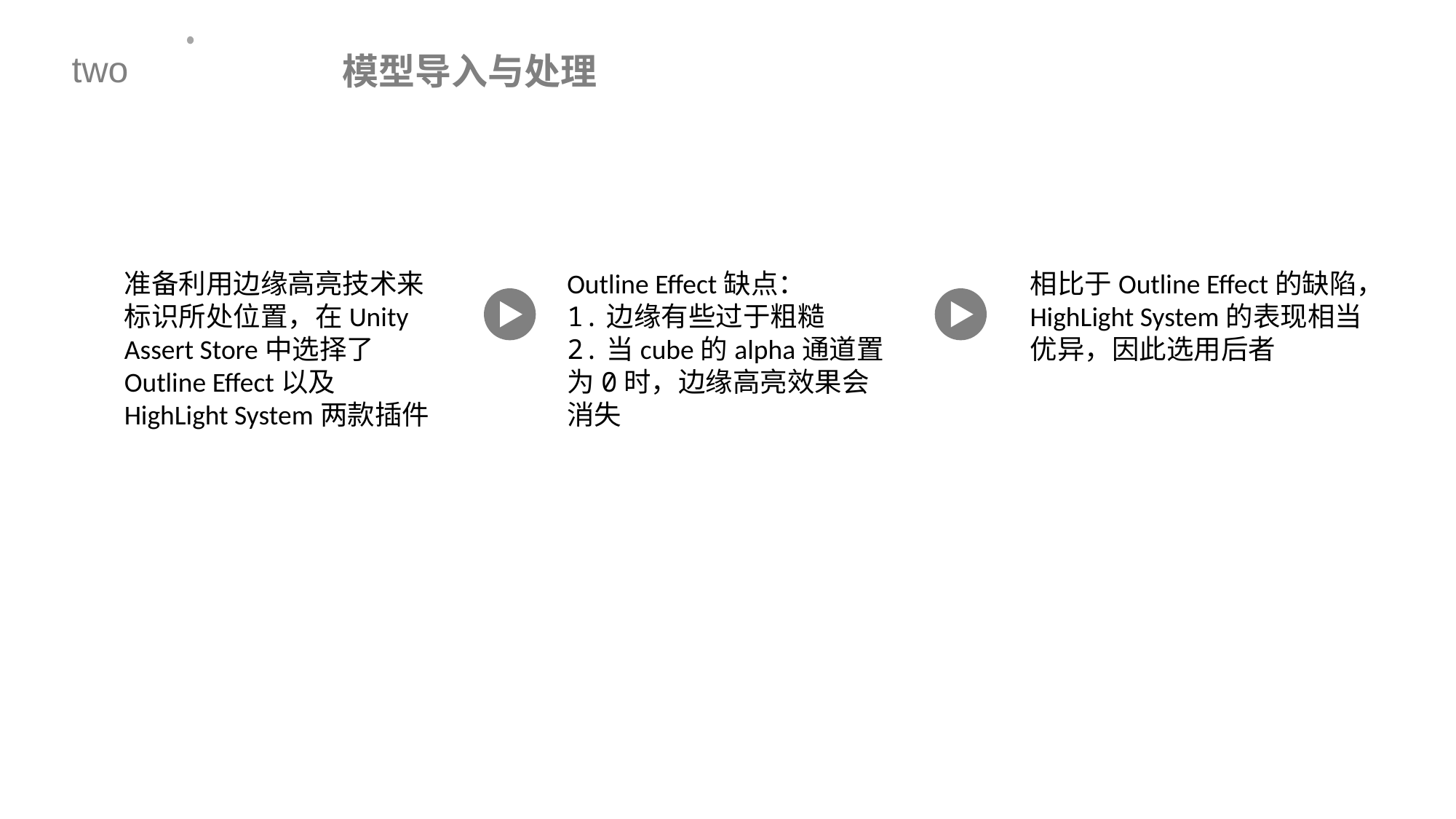

模型导入与处理

two
准备利用边缘高亮技术来标识所处位置，在Unity Assert Store中选择了Outline Effect以及HighLight System两款插件
Outline Effect缺点：
1.边缘有些过于粗糙
2.当cube的alpha通道置为0时，边缘高亮效果会消失

相比于Outline Effect的缺陷，HighLight System的表现相当优异，因此选用后者